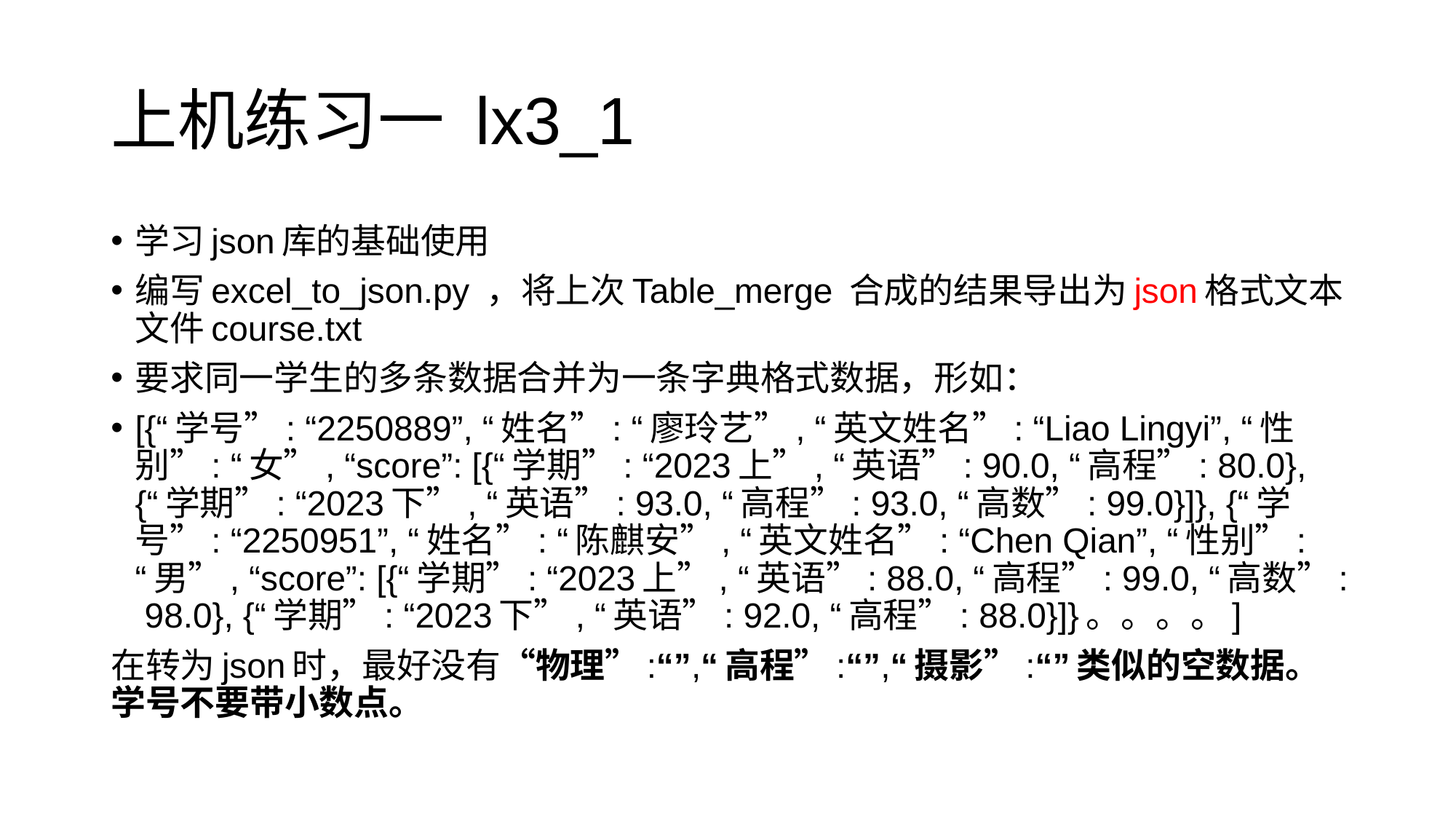

# 上机练习一 lx3_1
学习json库的基础使用
编写excel_to_json.py ，将上次Table_merge 合成的结果导出为json格式文本文件course.txt
要求同一学生的多条数据合并为一条字典格式数据，形如：
[{“学号”: “2250889”, “姓名”: “廖玲艺”, “英文姓名”: “Liao Lingyi”, “性别”: “女”, “score”: [{“学期”: “2023上”, “英语”: 90.0, “高程”: 80.0}, {“学期”: “2023下”, “英语”: 93.0, “高程”: 93.0, “高数”: 99.0}]}, {“学号”: “2250951”, “姓名”: “陈麒安”, “英文姓名”: “Chen Qian”, “性别”: “男”, “score”: [{“学期”: “2023上”, “英语”: 88.0, “高程”: 99.0, “高数”: 98.0}, {“学期”: “2023下”, “英语”: 92.0, “高程”: 88.0}]}。。。。]
在转为json时，最好没有“物理”:“”,“高程”:“”,“摄影”:“”类似的空数据。学号不要带小数点。